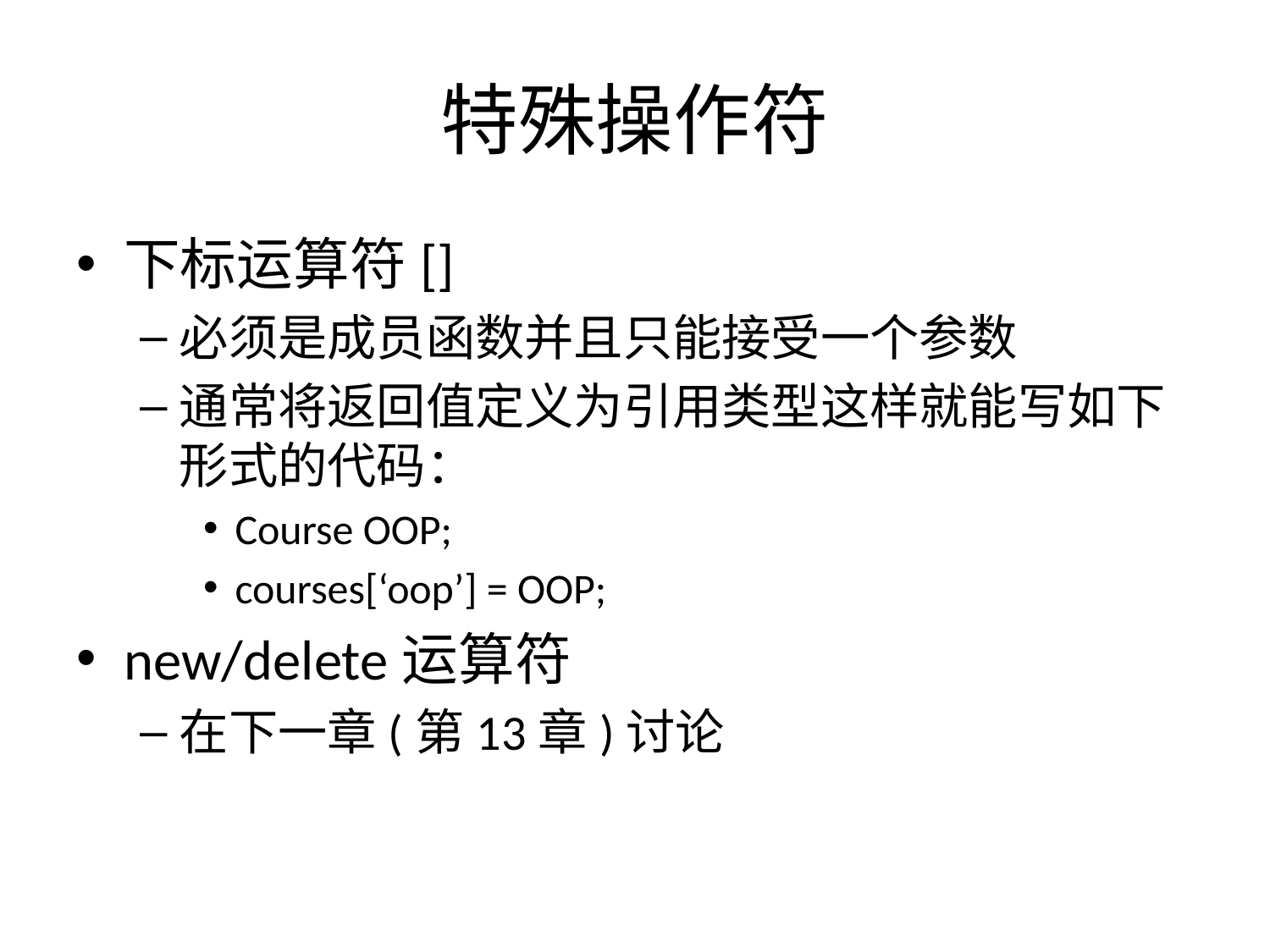

# 特殊操作符
下标运算符[]
必须是成员函数并且只能接受一个参数
通常将返回值定义为引用类型这样就能写如下形式的代码：
Course OOP;
courses[‘oop’] = OOP;
new/delete运算符
在下一章(第13章)讨论